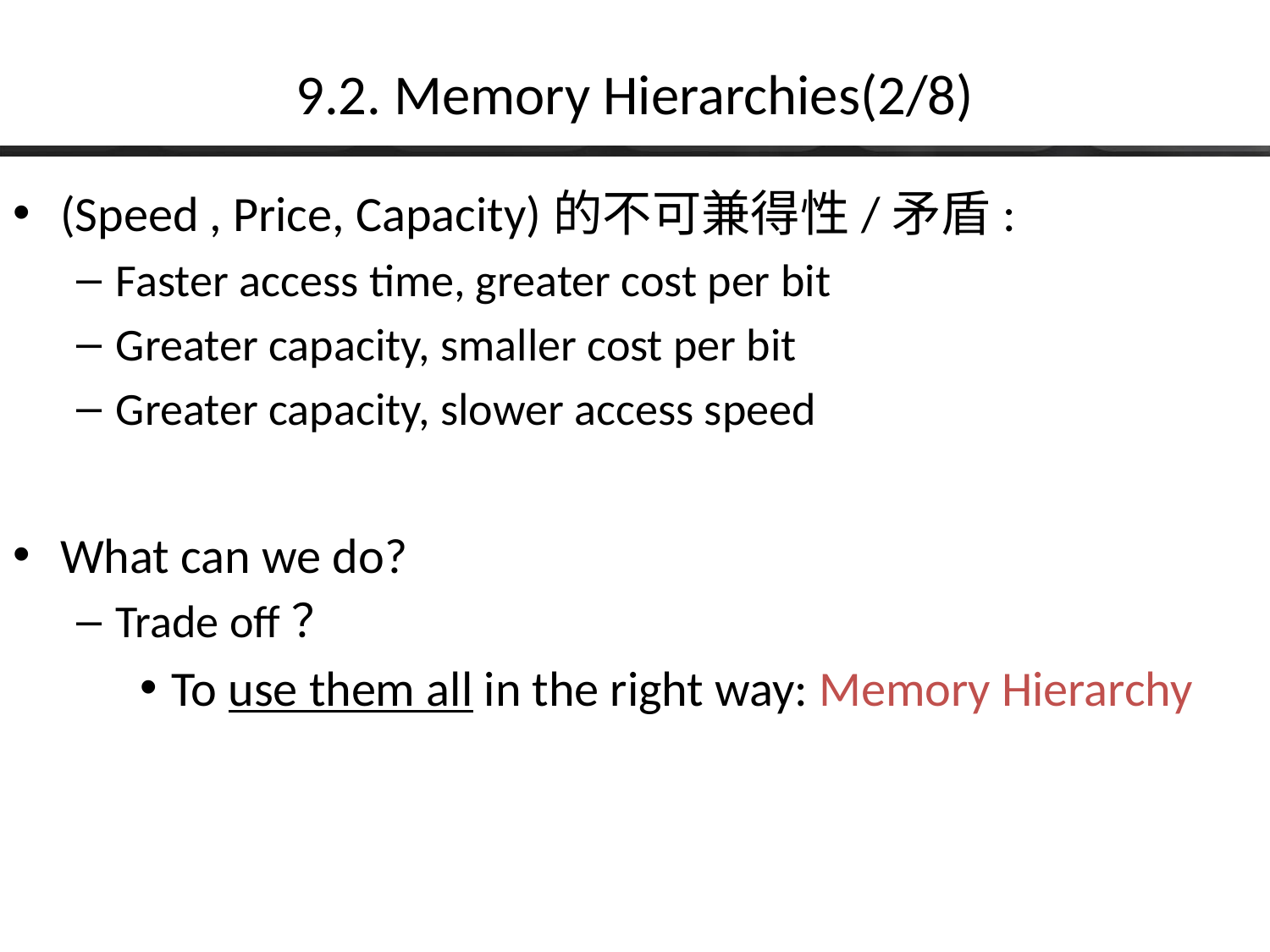

# 9.2. Memory Hierarchies(2/8)
(Speed , Price, Capacity)的不可兼得性/矛盾:
Faster access time, greater cost per bit
Greater capacity, smaller cost per bit
Greater capacity, slower access speed

What can we do?
Trade off？
To use them all in the right way: Memory Hierarchy